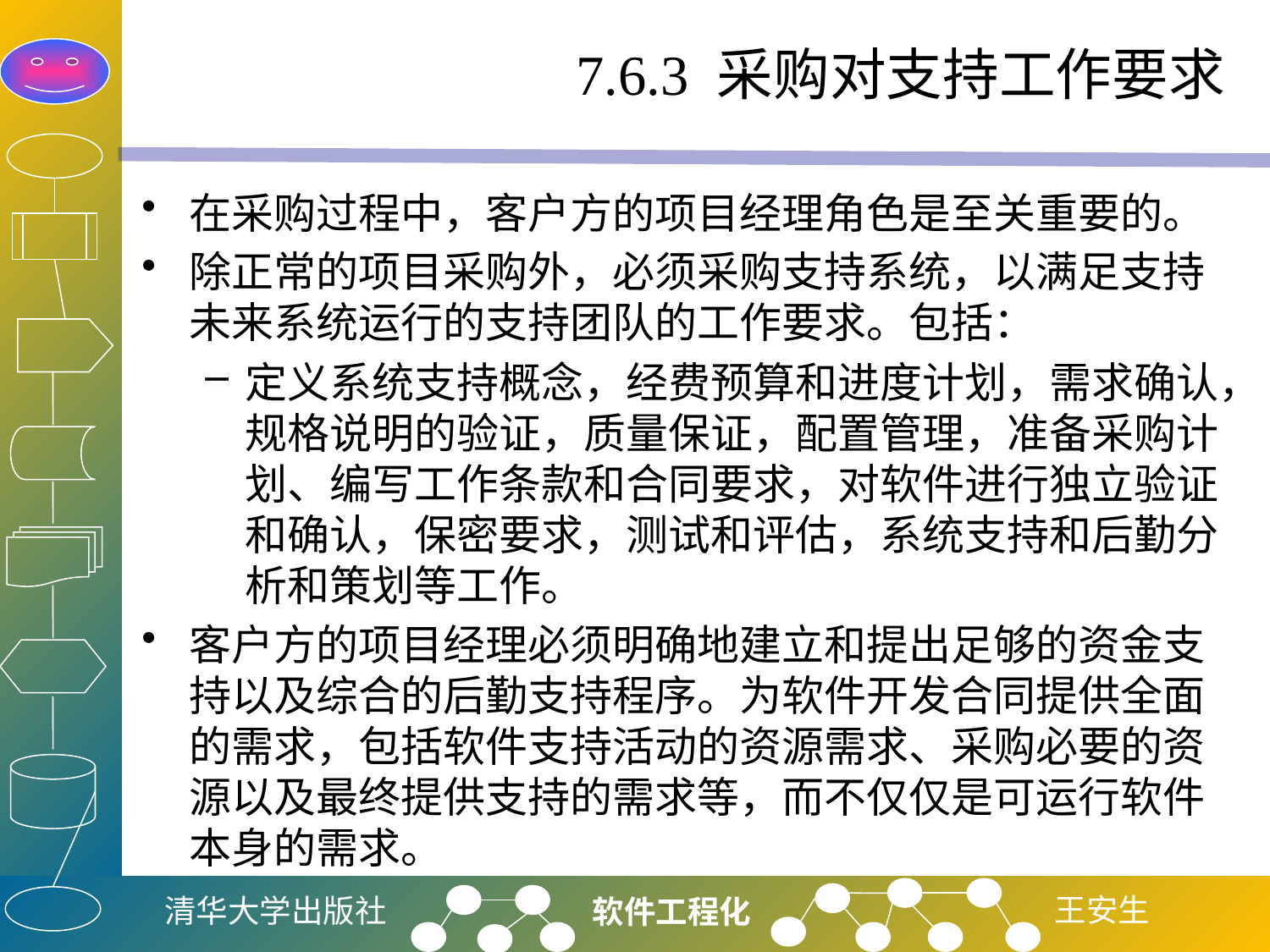

# 7.6.3 采购对支持工作要求
在采购过程中，客户方的项目经理角色是至关重要的。
除正常的项目采购外，必须采购支持系统，以满足支持未来系统运行的支持团队的工作要求。包括：
定义系统支持概念，经费预算和进度计划，需求确认，规格说明的验证，质量保证，配置管理，准备采购计划、编写工作条款和合同要求，对软件进行独立验证和确认，保密要求，测试和评估，系统支持和后勤分析和策划等工作。
客户方的项目经理必须明确地建立和提出足够的资金支持以及综合的后勤支持程序。为软件开发合同提供全面的需求，包括软件支持活动的资源需求、采购必要的资源以及最终提供支持的需求等，而不仅仅是可运行软件本身的需求。